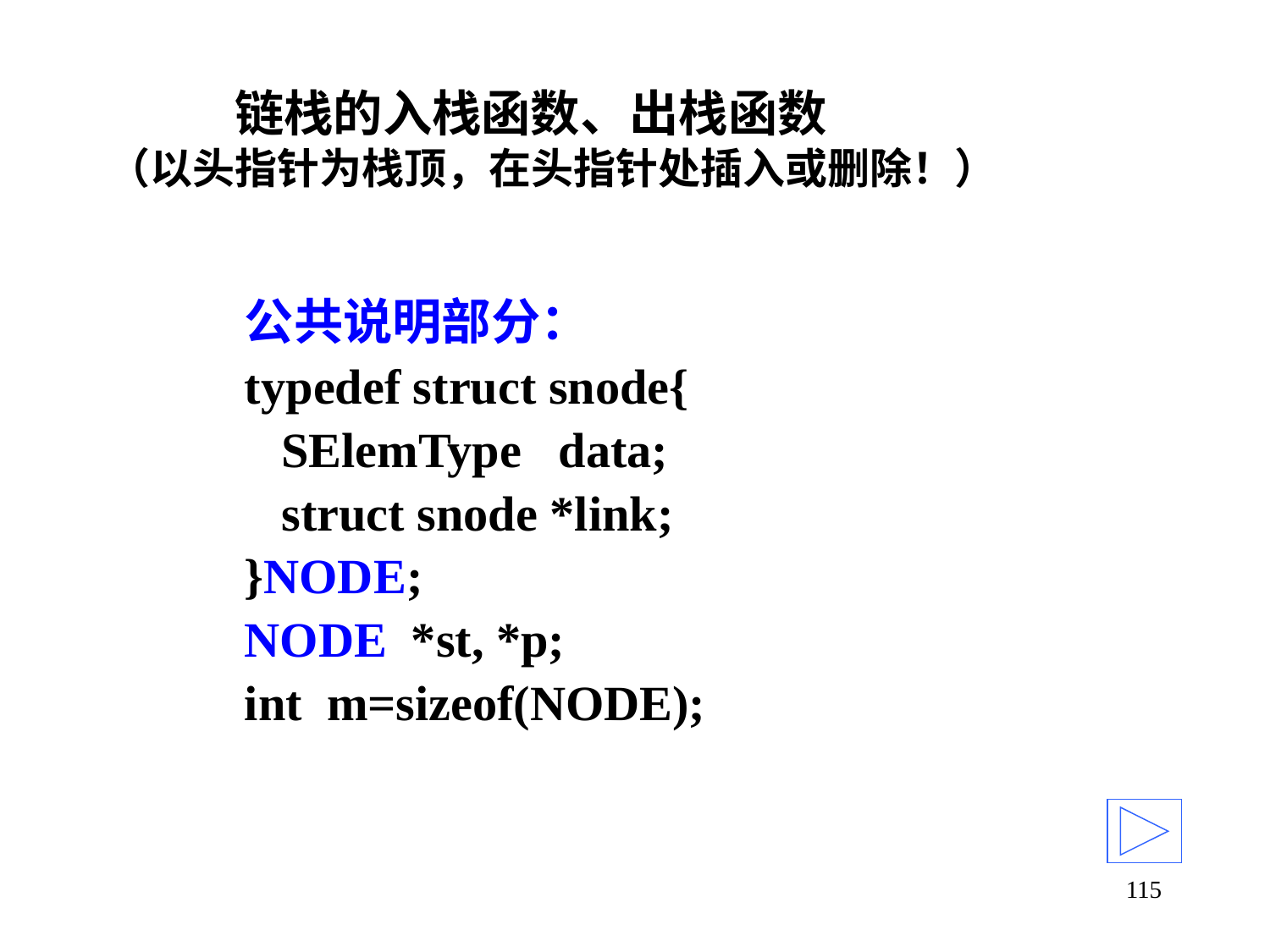

# 链栈的入栈函数、出栈函数 （以头指针为栈顶，在头指针处插入或删除！）
公共说明部分：
typedef struct snode{
   SElemType   data;
   struct snode *link;
}NODE;
NODE  *st, *p;
int  m=sizeof(NODE);

115